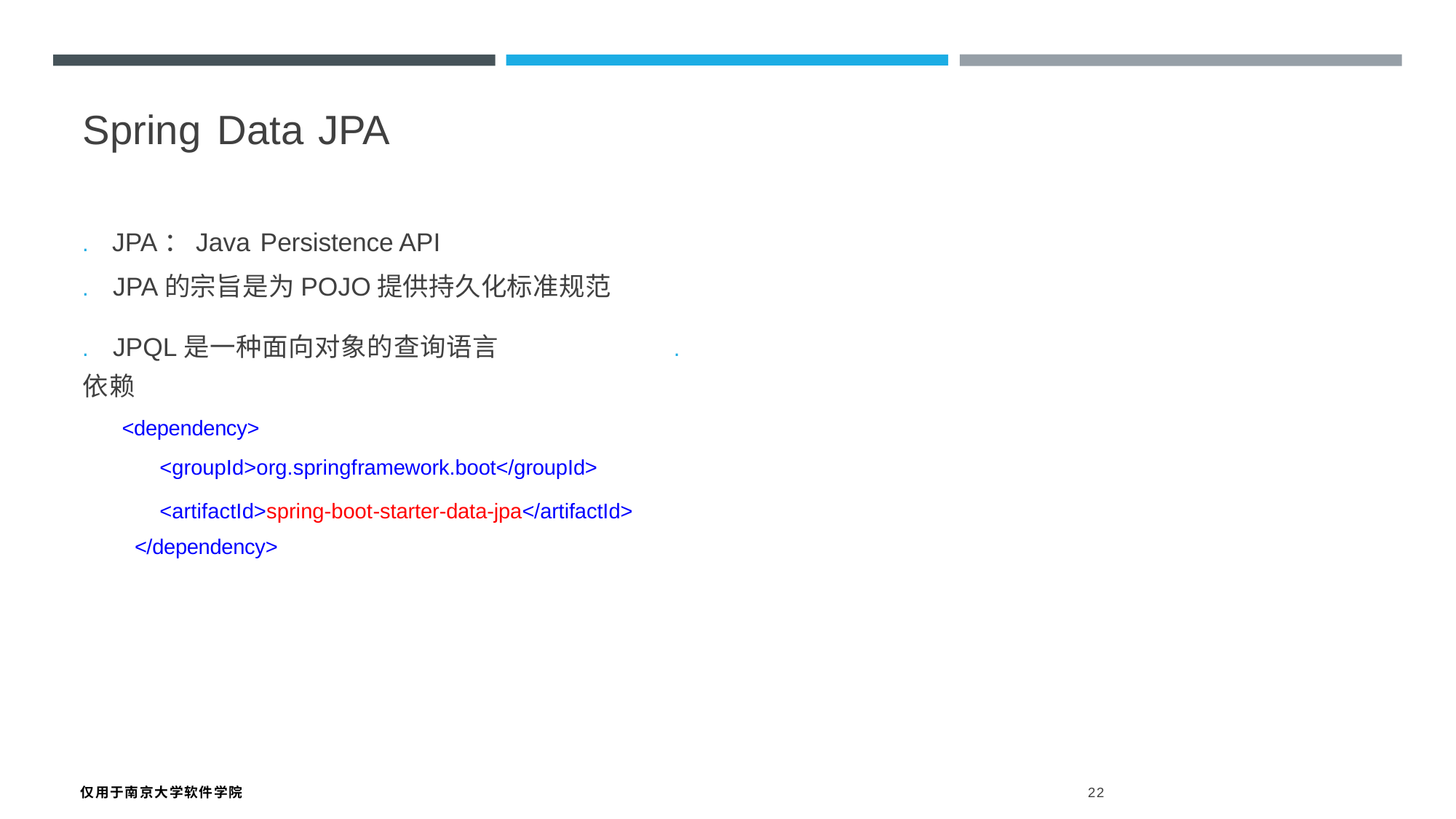

Spring Data JPA

.   JPA：Java Persistence API
.   JPA的宗旨是为POJO提供持久化标准规范
.   JPQL是一种面向对象的查询语言                             .   依赖
<dependency>
<groupId>org.springframework.boot</groupId>

<artifactId>spring-boot-starter-data-jpa</artifactId> </dependency>

仅用于南京大学软件学院                                                                                                                                                                                                                                                                                22